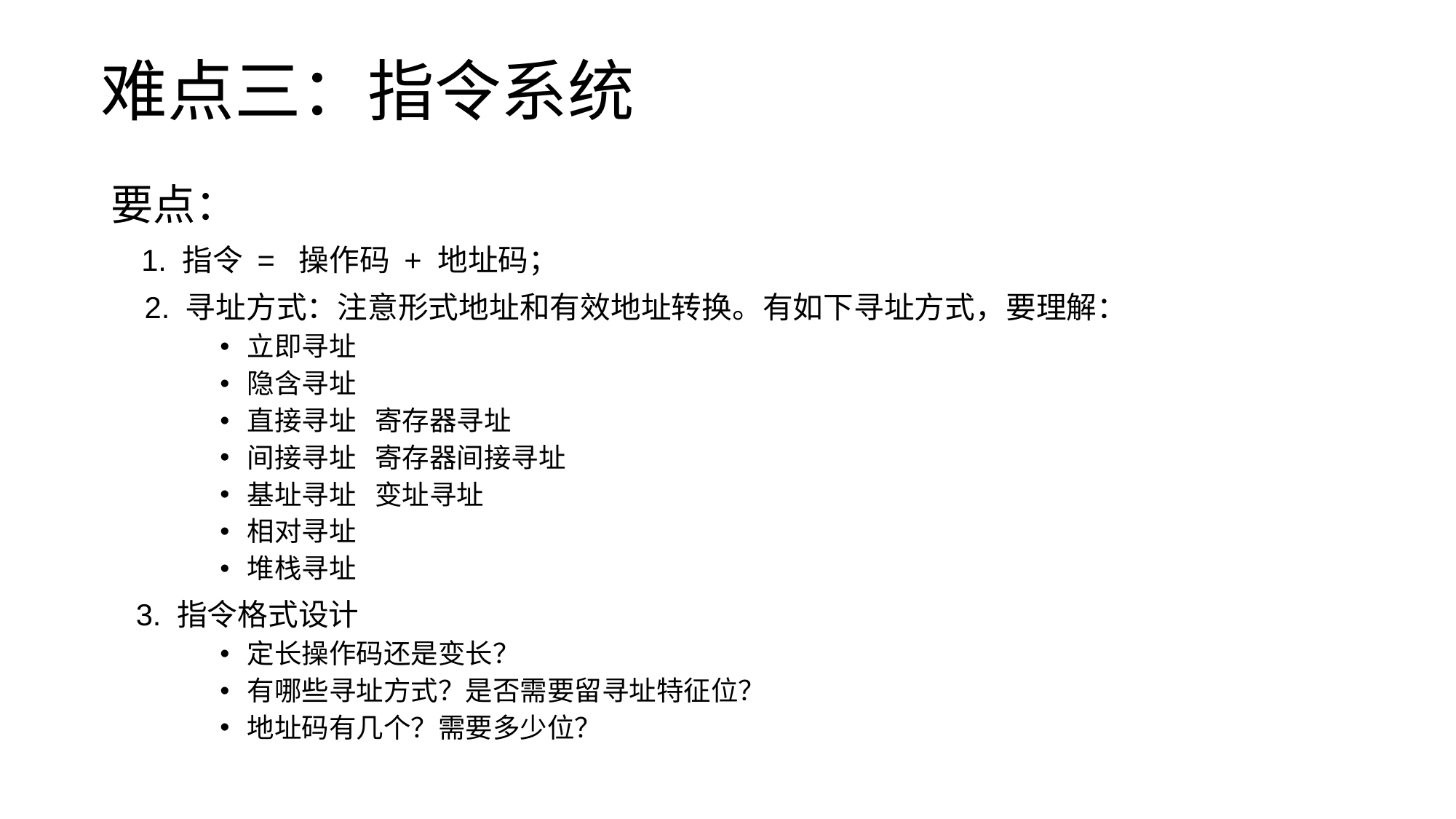

# 难点三：指令系统
要点：
    1. 指令 =  操作码 + 地址码；
    2. 寻址方式：注意形式地址和有效地址转换。有如下寻址方式，要理解：
立即寻址
隐含寻址
直接寻址   寄存器寻址
间接寻址   寄存器间接寻址
基址寻址   变址寻址
相对寻址
堆栈寻址
   3. 指令格式设计
定长操作码还是变长？
有哪些寻址方式？是否需要留寻址特征位？
地址码有几个？需要多少位？